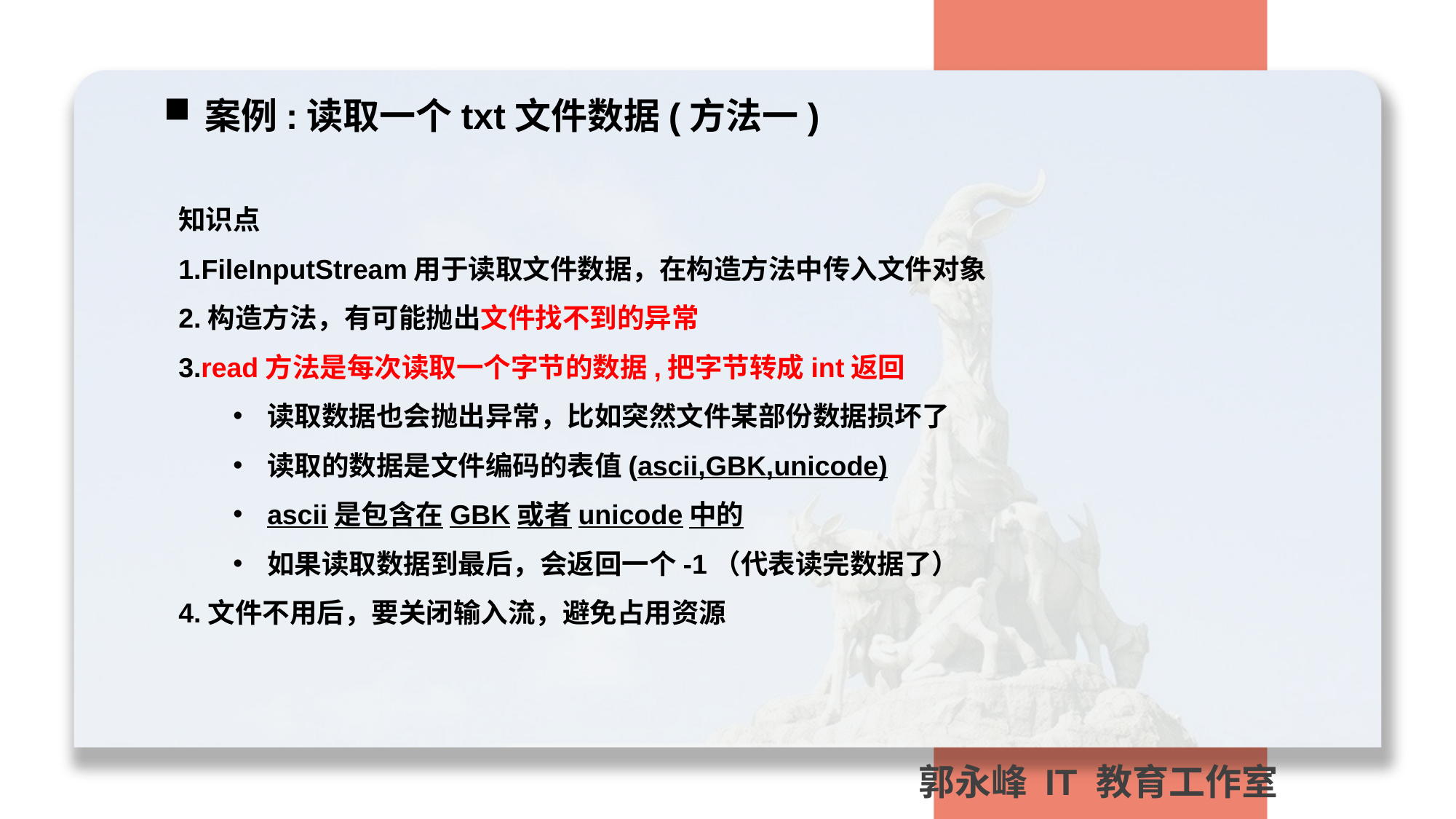

案例:读取一个txt文件数据(方法一)
知识点
1.FileInputStream用于读取文件数据，在构造方法中传入文件对象
2.构造方法，有可能抛出文件找不到的异常
3.read方法是每次读取一个字节的数据,把字节转成int返回
读取数据也会抛出异常，比如突然文件某部份数据损坏了
读取的数据是文件编码的表值(ascii,GBK,unicode)
ascii是包含在GBK或者unicode中的
如果读取数据到最后，会返回一个-1（代表读完数据了）
4.文件不用后，要关闭输入流，避免占用资源